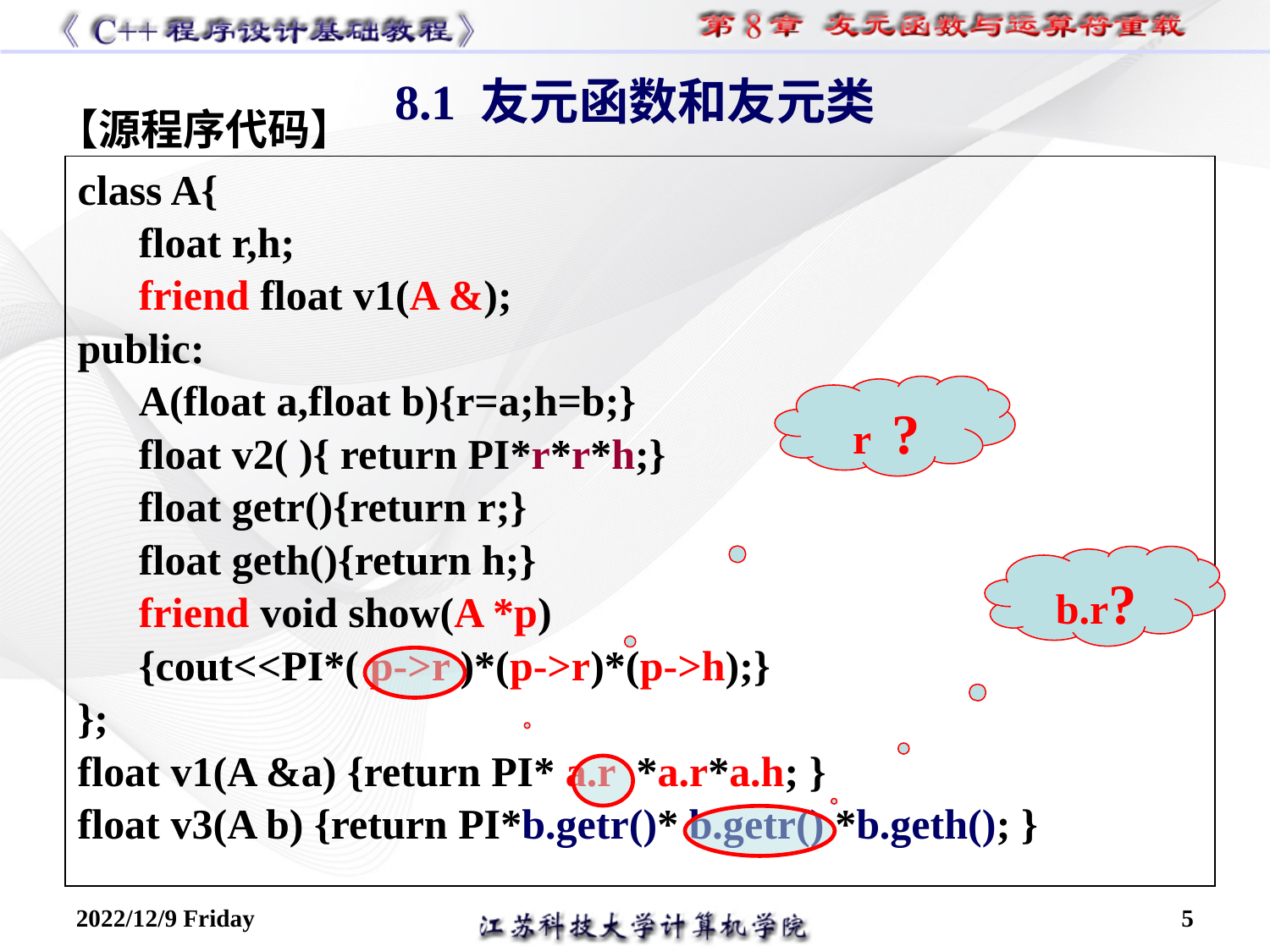

# 8.1 友元函数和友元类
【源程序代码】
class A{
float r,h;
friend float v1(A &);
public:
A(float a,float b){r=a;h=b;}
float v2( ){ return PI*r*r*h;}
float getr(){return r;}
float geth(){return h;}
friend void show(A *p)
{cout<<PI*( p->r )*(p->r)*(p->h);}
};
float v1(A &a) {return PI* a.r  *a.r*a.h; }
float v3(A b) {return PI*b.getr()* b.getr() *b.geth(); }
r  ?

b.r?